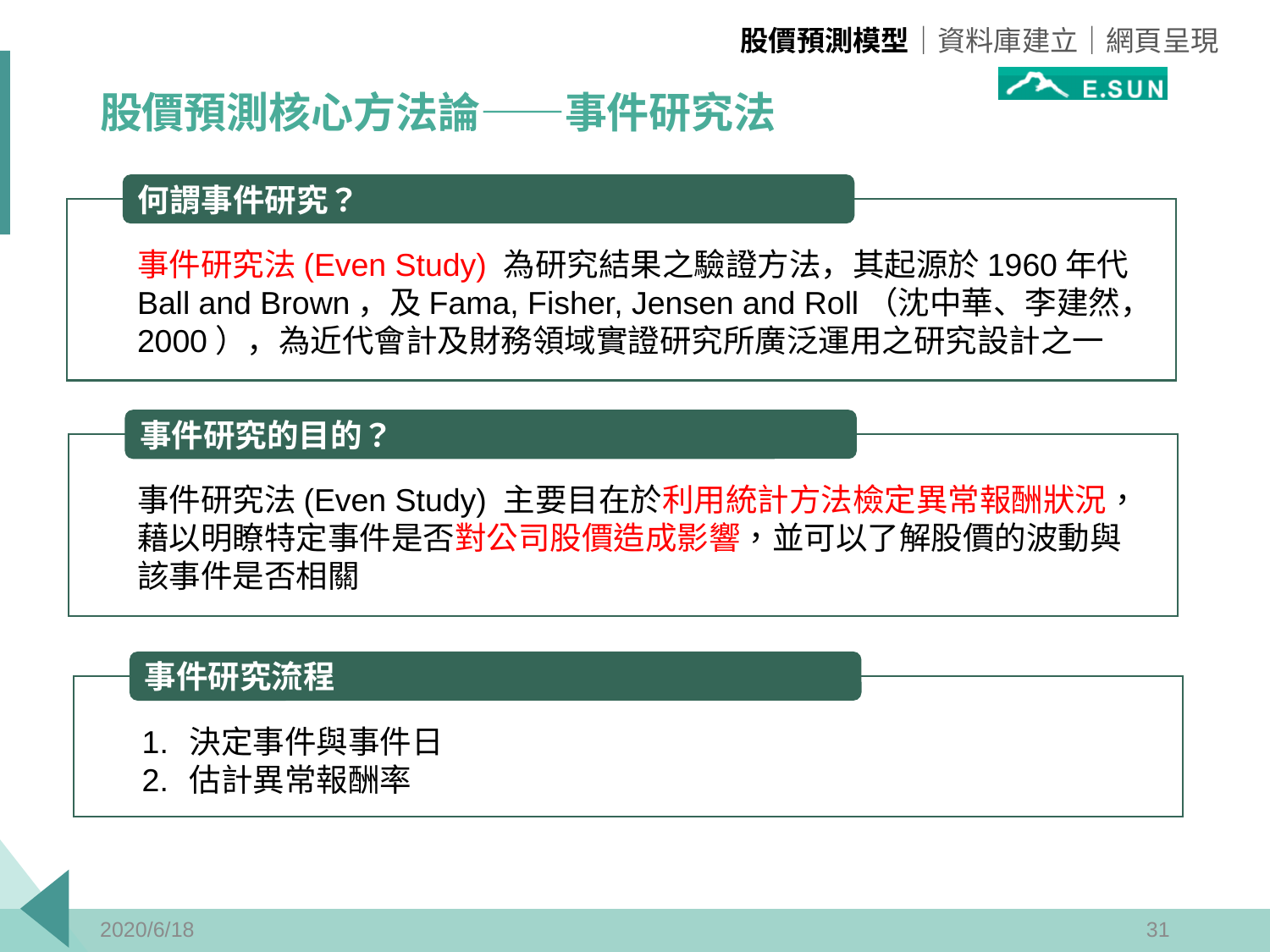

股價預測模型｜資料庫建立｜網頁呈現
# 股價預測核心方法論——事件研究法
何謂事件研究？

事件研究法(Even Study) 為研究結果之驗證方法，其起源於1960年代 Ball and Brown，及Fama, Fisher, Jensen and Roll（沈中華、李建然，2000），為近代會計及財務領域實證研究所廣泛運用之研究設計之一
事件研究的目的？

事件研究法(Even Study) 主要目在於利用統計方法檢定異常報酬狀況，藉以明瞭特定事件是否對公司股價造成影響，並可以了解股價的波動與該事件是否相關
事件研究流程

決定事件與事件日
估計異常報酬率
2020/6/18
31